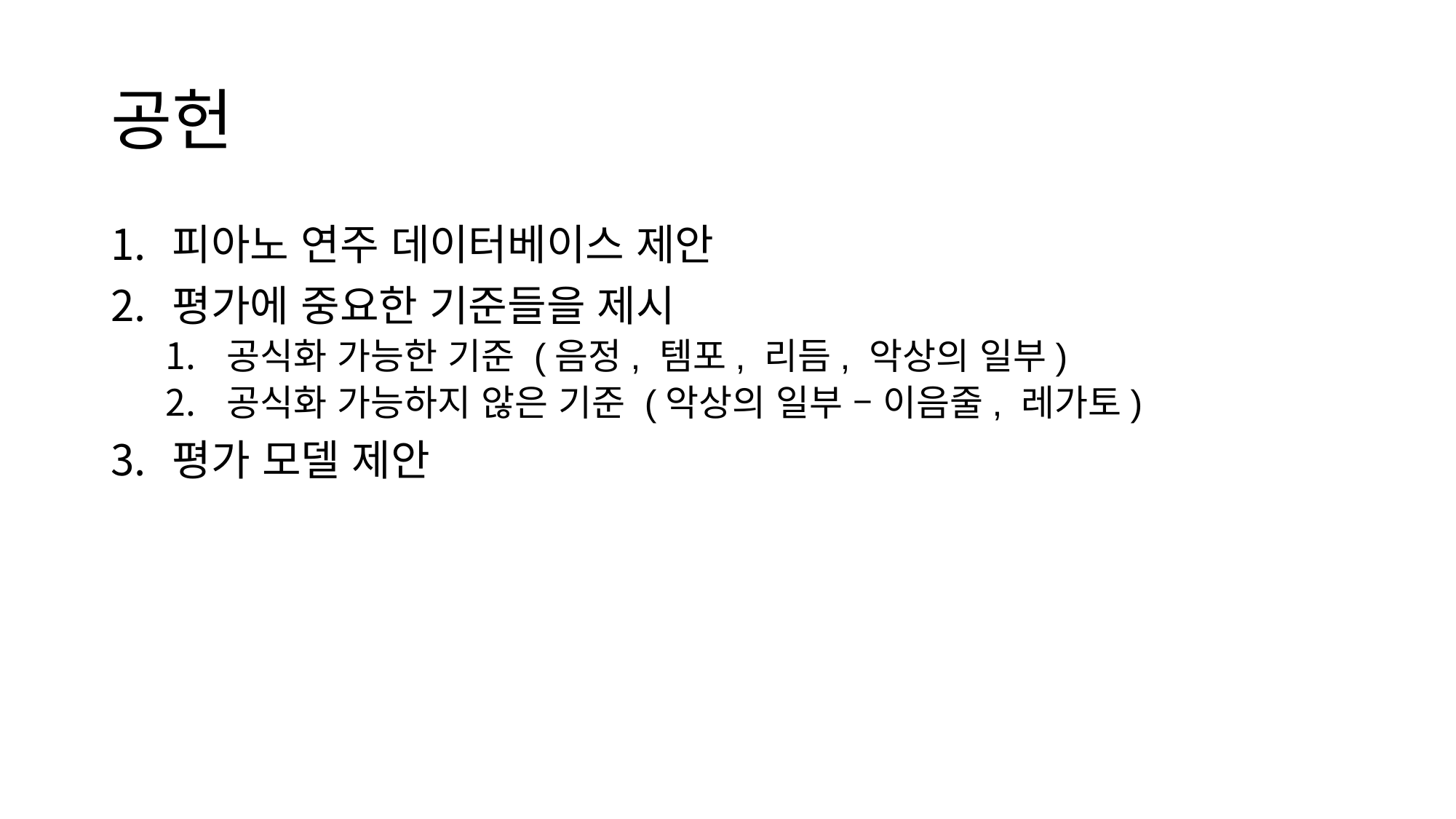

# 공헌
피아노 연주 데이터베이스 제안
평가에 중요한 기준들을 제시
공식화 가능한 기준 (음정, 템포, 리듬, 악상의 일부)
공식화 가능하지 않은 기준 (악상의 일부 – 이음줄, 레가토)
평가 모델 제안